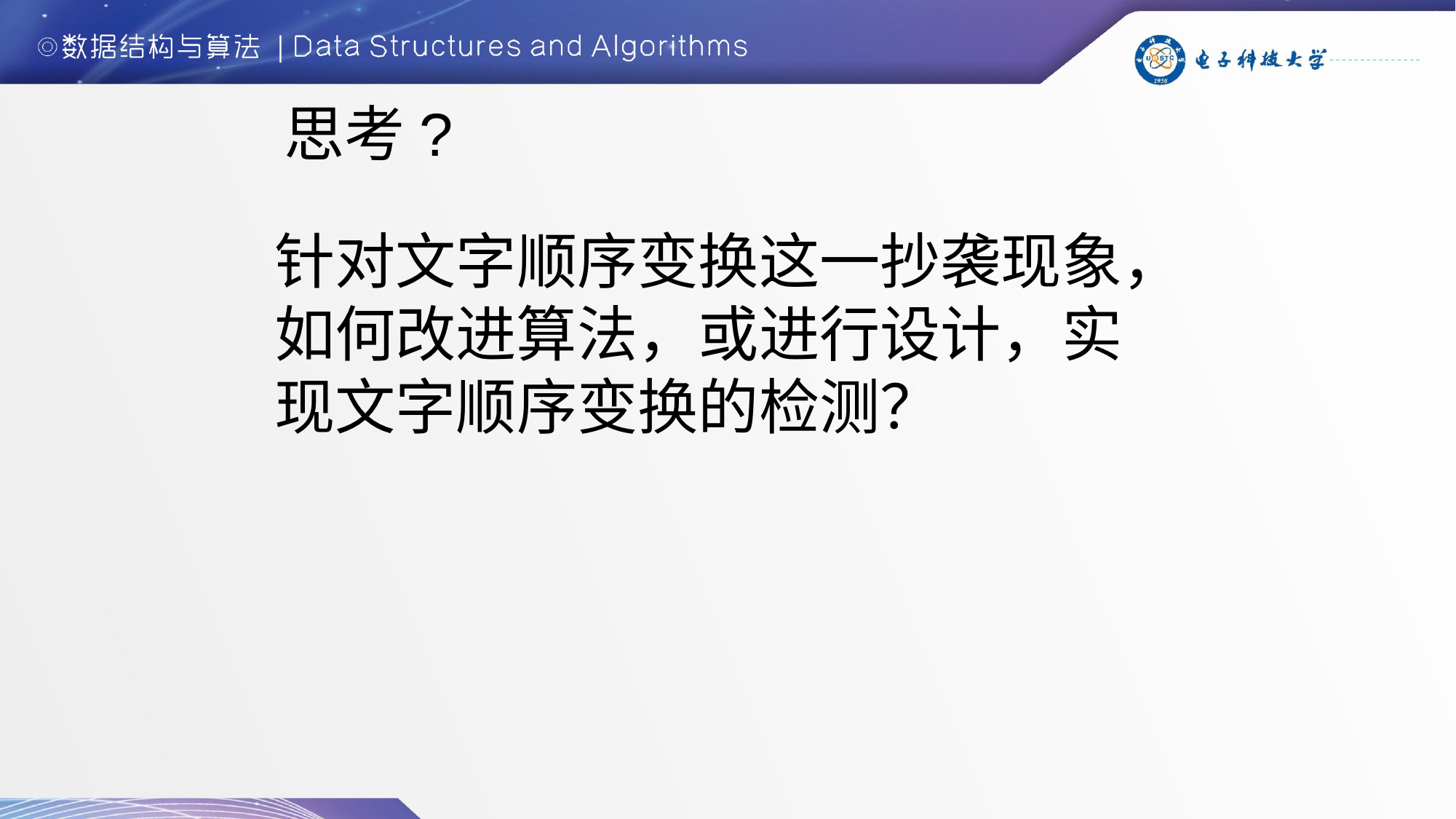

# 思考?
针对文字顺序变换这一抄袭现象，如何改进算法，或进行设计，实现文字顺序变换的检测？